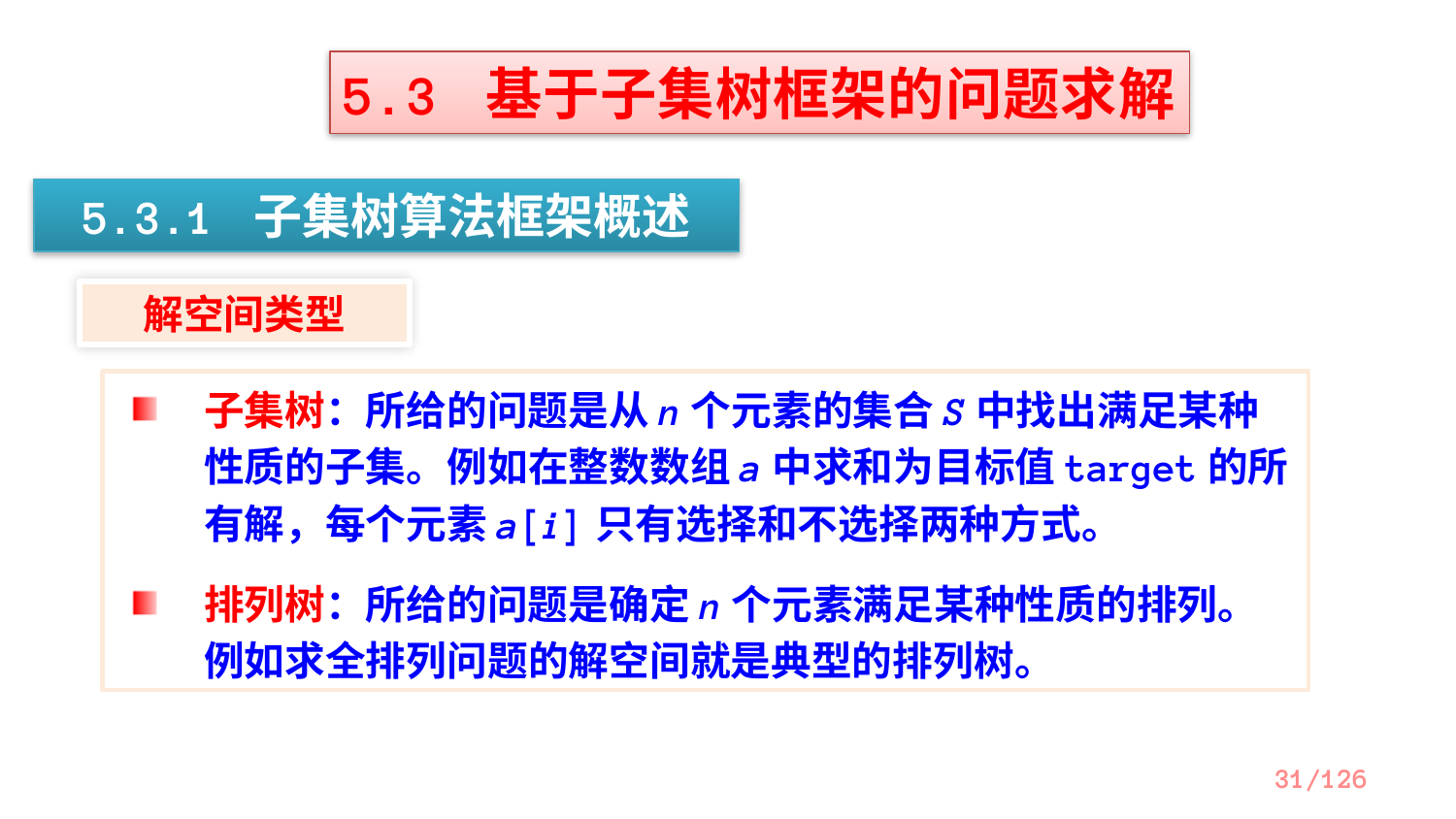

5.3 基于子集树框架的问题求解
5.3.1 子集树算法框架概述
解空间类型
子集树：所给的问题是从n个元素的集合S中找出满足某种性质的子集。例如在整数数组a中求和为目标值target的所有解，每个元素a[i]只有选择和不选择两种方式。
排列树：所给的问题是确定n个元素满足某种性质的排列。例如求全排列问题的解空间就是典型的排列树。
31/126